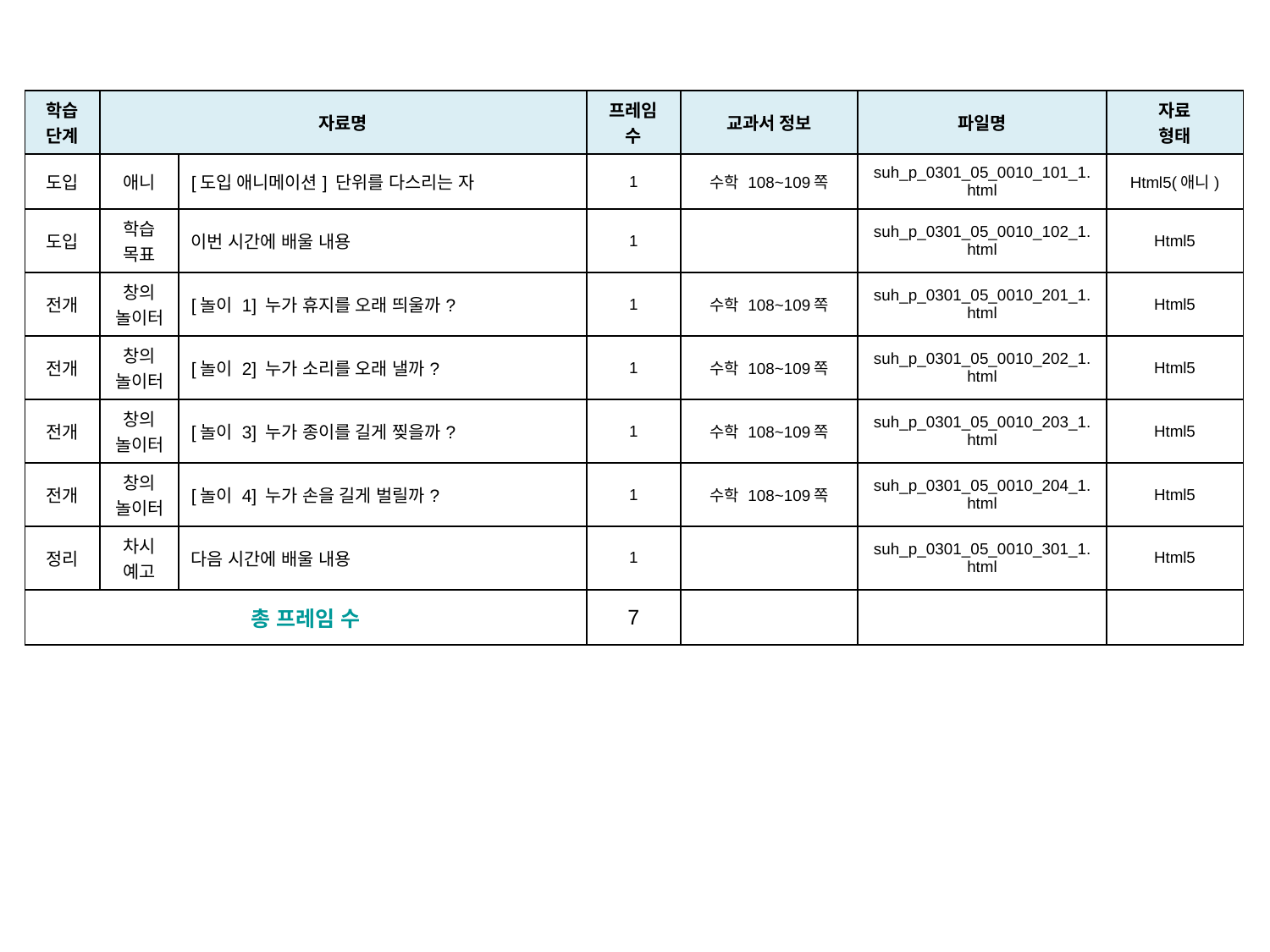

| 학습 단계 | 자료명 |  | 프레임 수 | 교과서 정보 | 파일명 | 자료 형태 |
| --- | --- | --- | --- | --- | --- | --- |
| 도입 | 애니 | [도입 애니메이션] 단위를 다스리는 자 | 1 | 수학 108~109쪽 | suh\_p\_0301\_05\_0010\_101\_1.html | Html5(애니) |
| 도입 | 학습 목표 | 이번 시간에 배울 내용 | 1 |  | suh\_p\_0301\_05\_0010\_102\_1.html | Html5 |
| 전개 | 창의 놀이터 | [놀이 1] 누가 휴지를 오래 띄울까? | 1 | 수학 108~109쪽 | suh\_p\_0301\_05\_0010\_201\_1.html | Html5 |
| 전개 | 창의 놀이터 | [놀이 2] 누가 소리를 오래 낼까? | 1 | 수학 108~109쪽 | suh\_p\_0301\_05\_0010\_202\_1.html | Html5 |
| 전개 | 창의 놀이터 | [놀이 3] 누가 종이를 길게 찢을까? | 1 | 수학 108~109쪽 | suh\_p\_0301\_05\_0010\_203\_1.html | Html5 |
| 전개 | 창의 놀이터 | [놀이 4] 누가 손을 길게 벌릴까? | 1 | 수학 108~109쪽 | suh\_p\_0301\_05\_0010\_204\_1.html | Html5 |
| 정리 | 차시 예고 | 다음 시간에 배울 내용 | 1 |  | suh\_p\_0301\_05\_0010\_301\_1.html | Html5 |
| 총 프레임 수 |  |  | 7 |  |  |  |